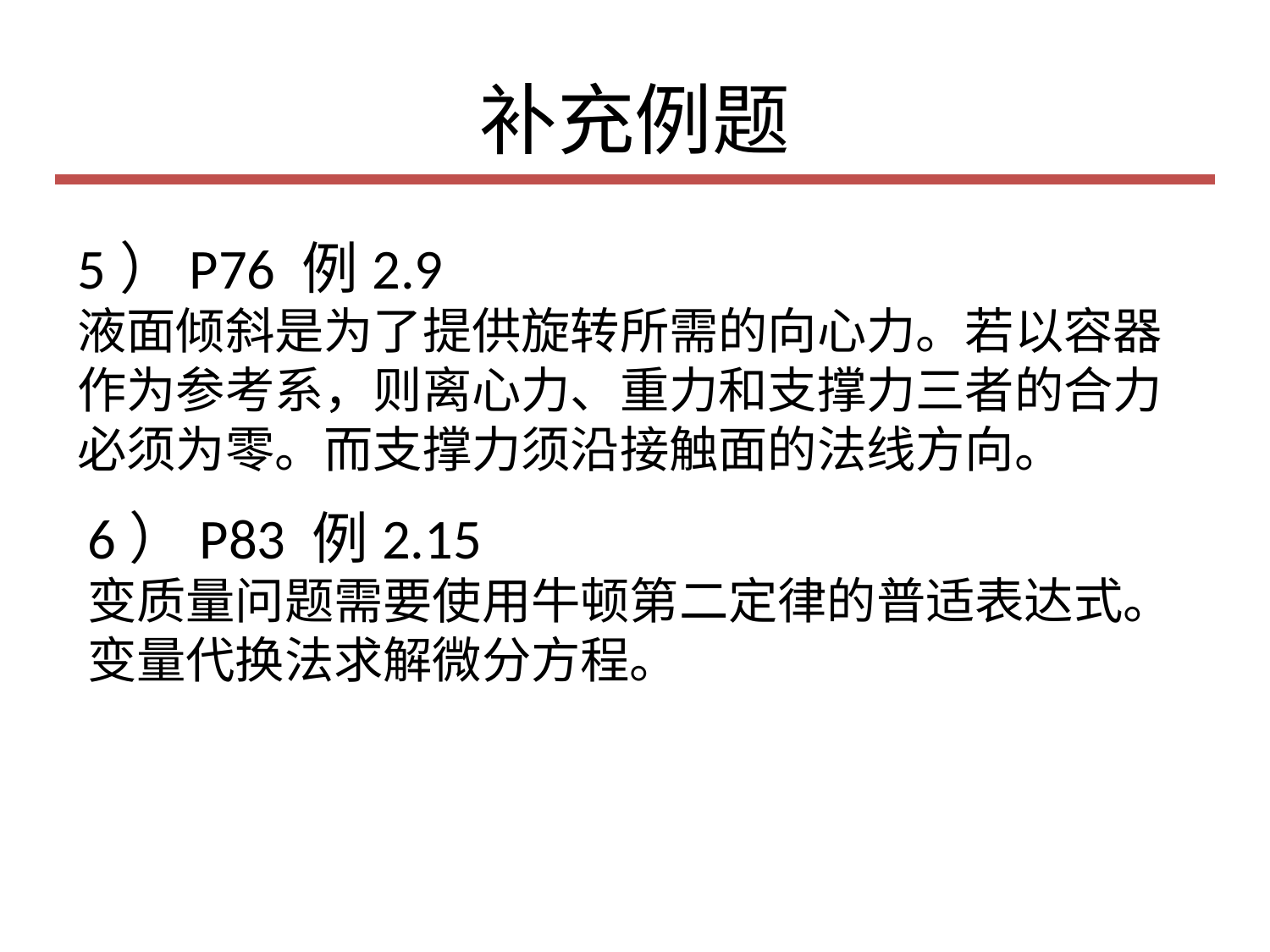

# 补充例题
5）P76 例2.9
液面倾斜是为了提供旋转所需的向心力。若以容器作为参考系，则离心力、重力和支撑力三者的合力必须为零。而支撑力须沿接触面的法线方向。
6）P83 例2.15
变质量问题需要使用牛顿第二定律的普适表达式。变量代换法求解微分方程。